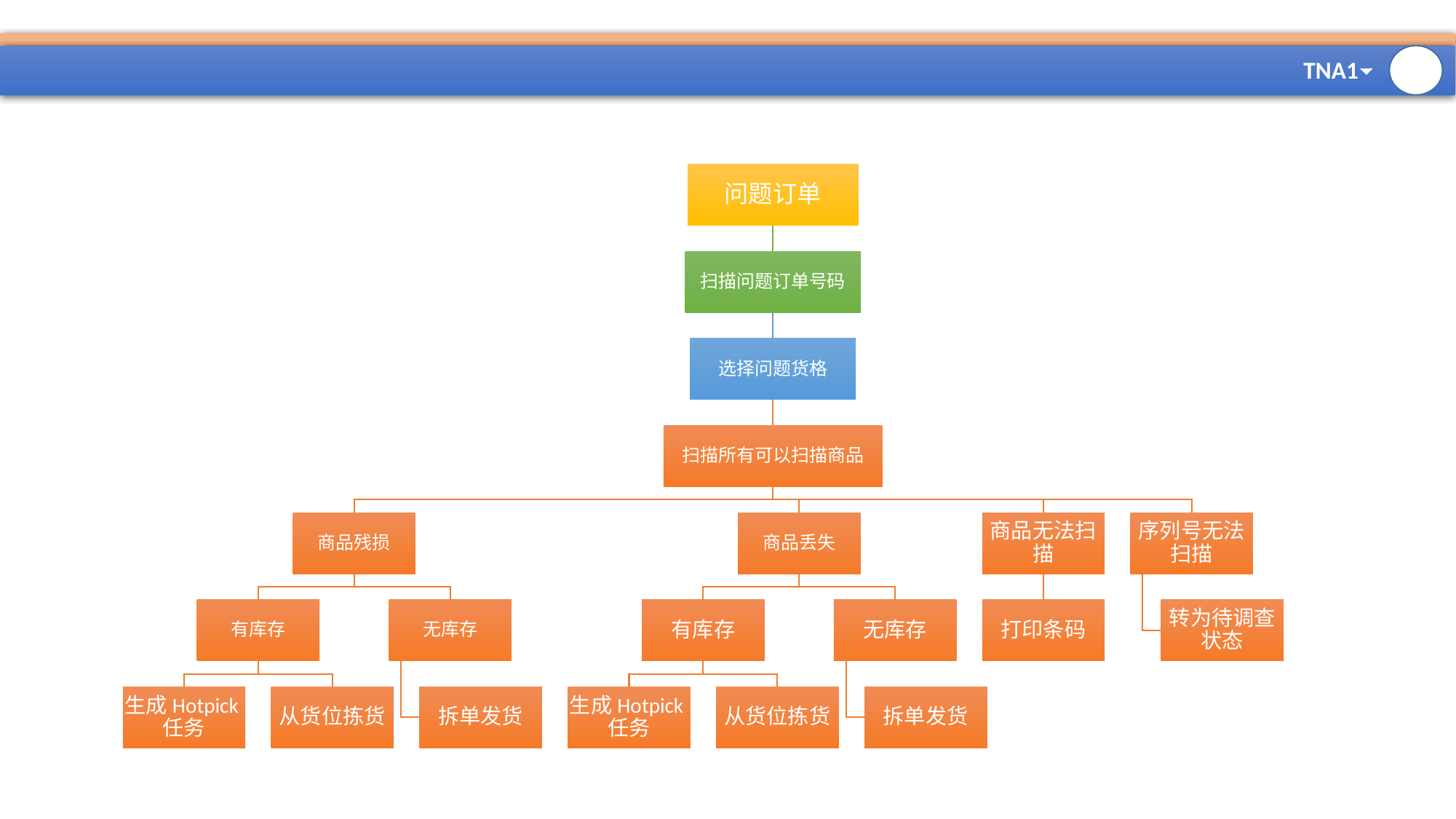

#
问题订单
扫描问题订单号码
选择问题货格
扫描所有可以扫描商品
商品残损
有库存
生成Hotpick任务
从货位拣货
无库存
拆单发货
商品丢失
有库存
生成Hotpick任务
从货位拣货
无库存
拆单发货
商品无法扫描
打印条码
序列号无法扫描
转为待调查状态